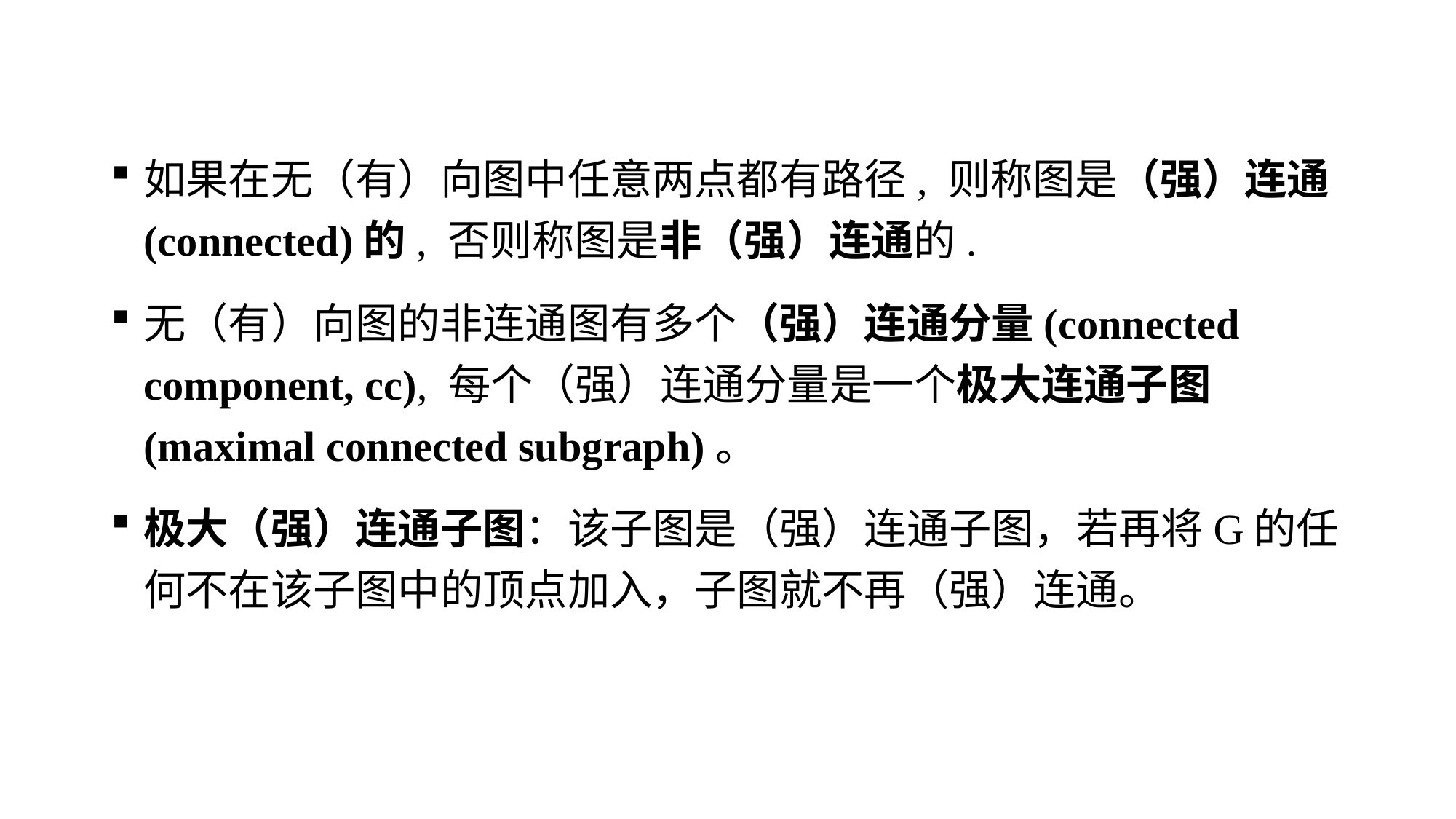

如果在无（有）向图中任意两点都有路径, 则称图是（强）连通(connected)的, 否则称图是非（强）连通的.
无（有）向图的非连通图有多个（强）连通分量(connected component, cc), 每个（强）连通分量是一个极大连通子图(maximal connected subgraph)。
极大（强）连通子图：该子图是（强）连通子图，若再将G的任何不在该子图中的顶点加入，子图就不再（强）连通。